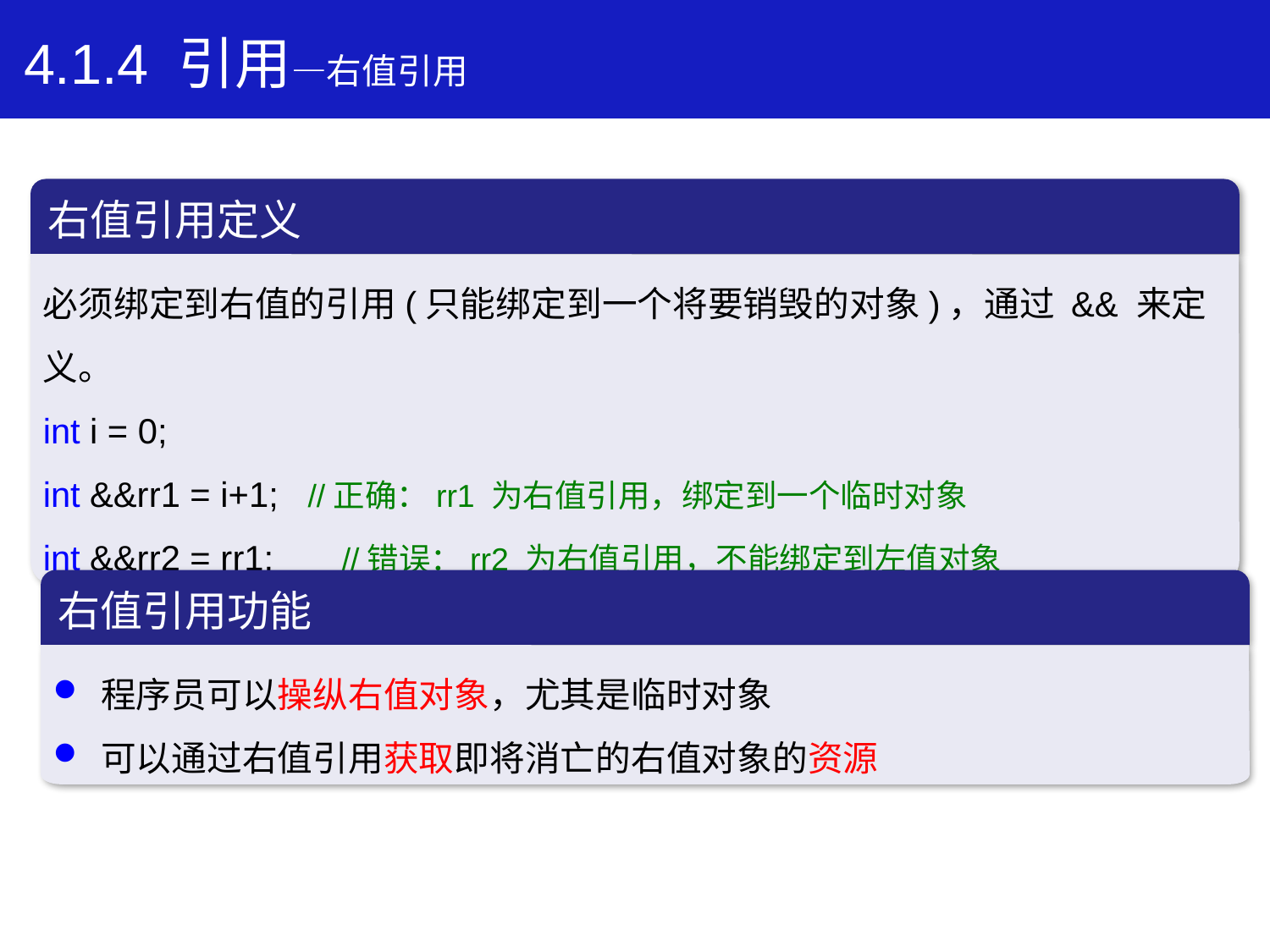

4.1.4 引用—右值引用
右值引用定义
必须绑定到右值的引用(只能绑定到一个将要销毁的对象)，通过 && 来定义。
int i = 0;
int &&rr1 = i+1;   //正确：rr1 为右值引用，绑定到一个临时对象
int &&rr2 = rr1;       //错误：rr2 为右值引用，不能绑定到左值对象
学习目标
右值引用功能
程序员可以操纵右值对象，尤其是临时对象
可以通过右值引用获取即将消亡的右值对象的资源
20